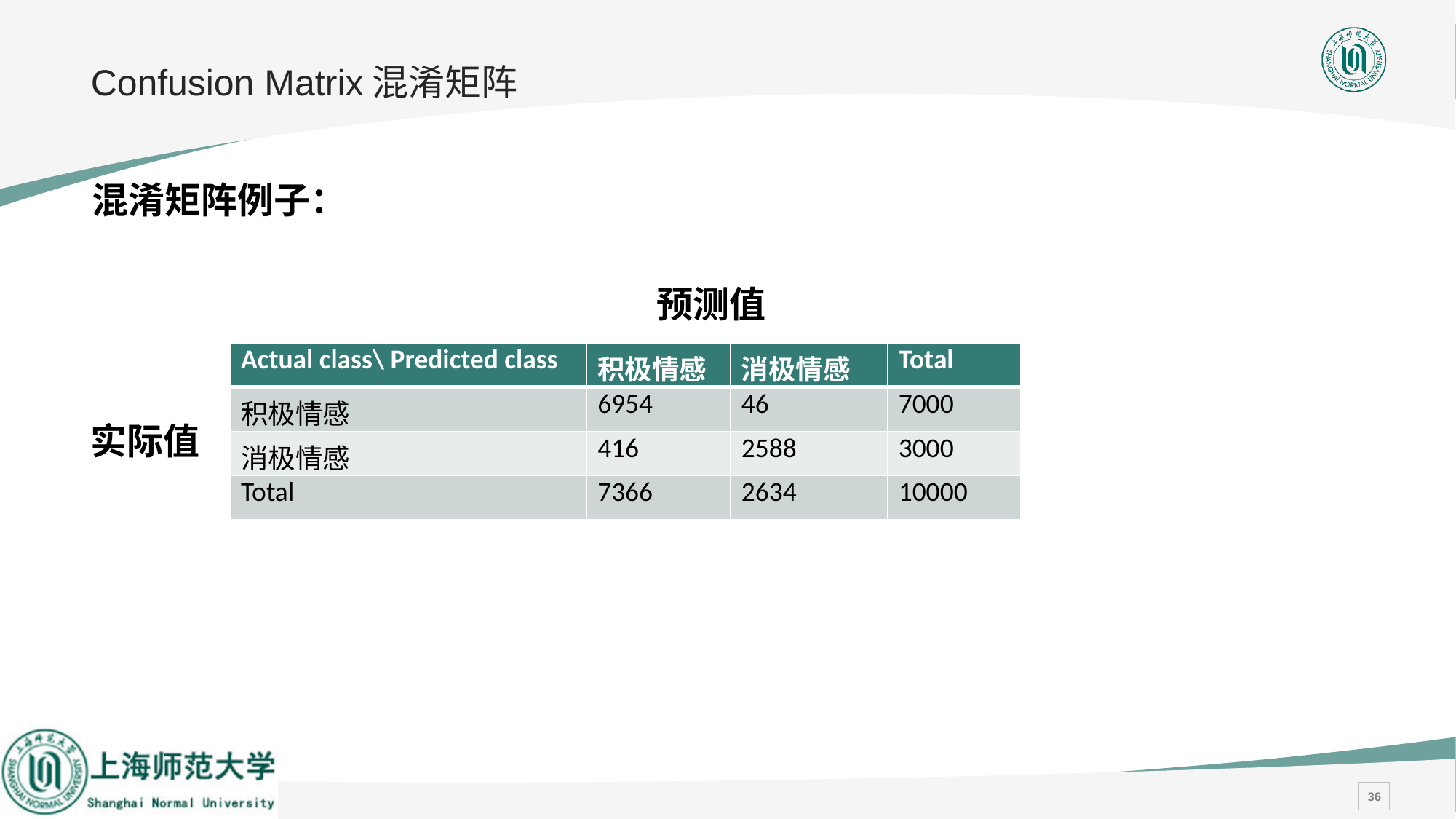

# Confusion Matrix混淆矩阵
混淆矩阵例子：
预测值
| Actual class\ Predicted class | 积极情感 | 消极情感 | Total |
| --- | --- | --- | --- |
| 积极情感 | 6954 | 46 | 7000 |
| 消极情感 | 416 | 2588 | 3000 |
| Total | 7366 | 2634 | 10000 |
实际值